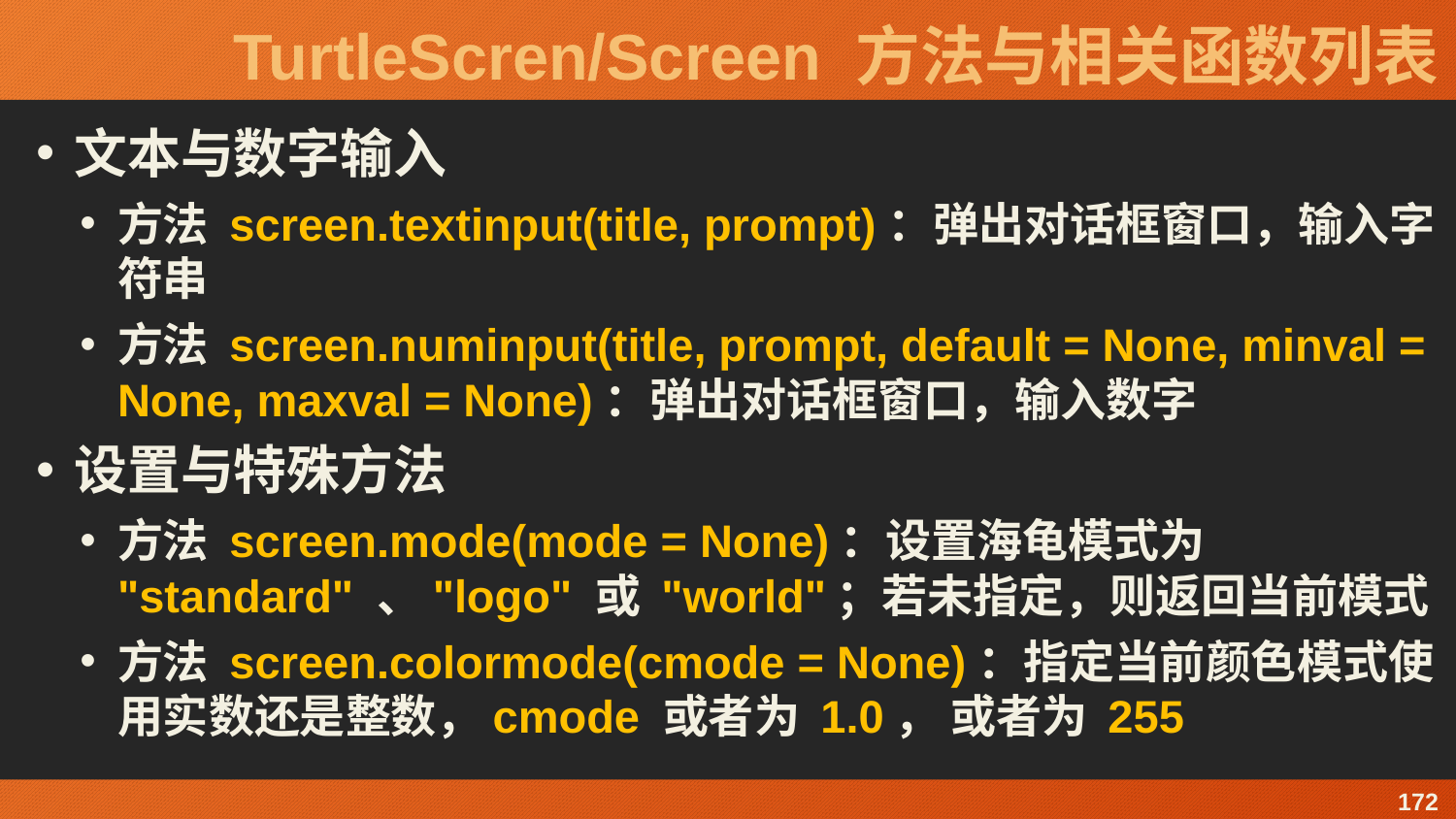

# TurtleScren/Screen 方法与相关函数列表
文本与数字输入
方法 screen.textinput(title, prompt)：弹出对话框窗口，输入字符串
方法 screen.numinput(title, prompt, default = None, minval = None, maxval = None)：弹出对话框窗口，输入数字
设置与特殊方法
方法 screen.mode(mode = None)：设置海龟模式为 "standard" 、"logo" 或 "world"；若未指定，则返回当前模式
方法 screen.colormode(cmode = None)：指定当前颜色模式使用实数还是整数，cmode 或者为 1.0， 或者为 255
172